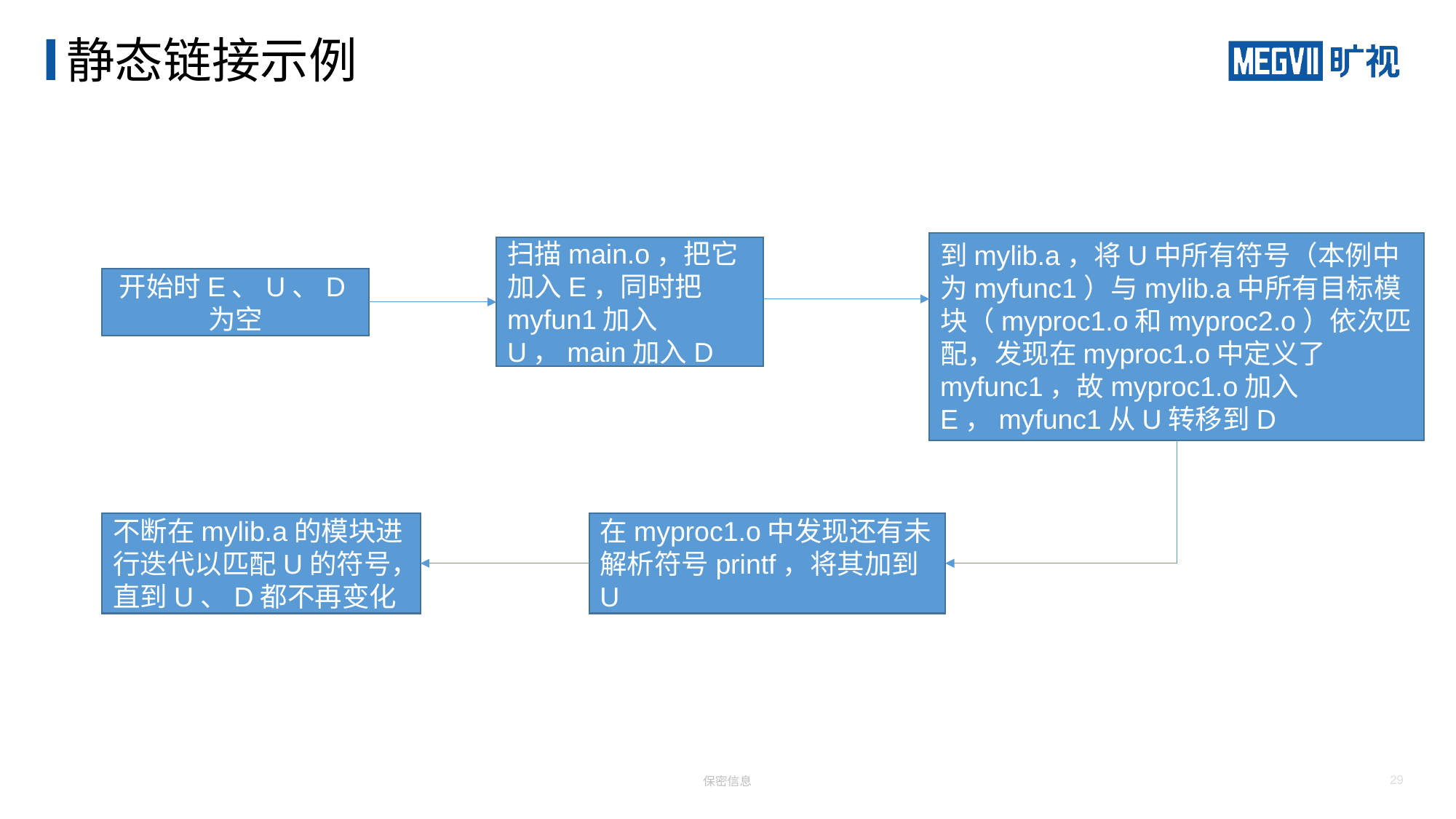

# 静态链接示例
到mylib.a，将U中所有符号（本例中为myfunc1）与mylib.a中所有目标模块（myproc1.o和myproc2.o）依次匹配，发现在myproc1.o中定义了myfunc1，故myproc1.o加入E，myfunc1从U转移到D
扫描main.o，把它加入E，同时把myfun1加入U，main加入D
开始时E、U、D为空
不断在mylib.a的模块进行迭代以匹配U的符号，直到U、D都不再变化
在myproc1.o中发现还有未解析符号printf，将其加到U